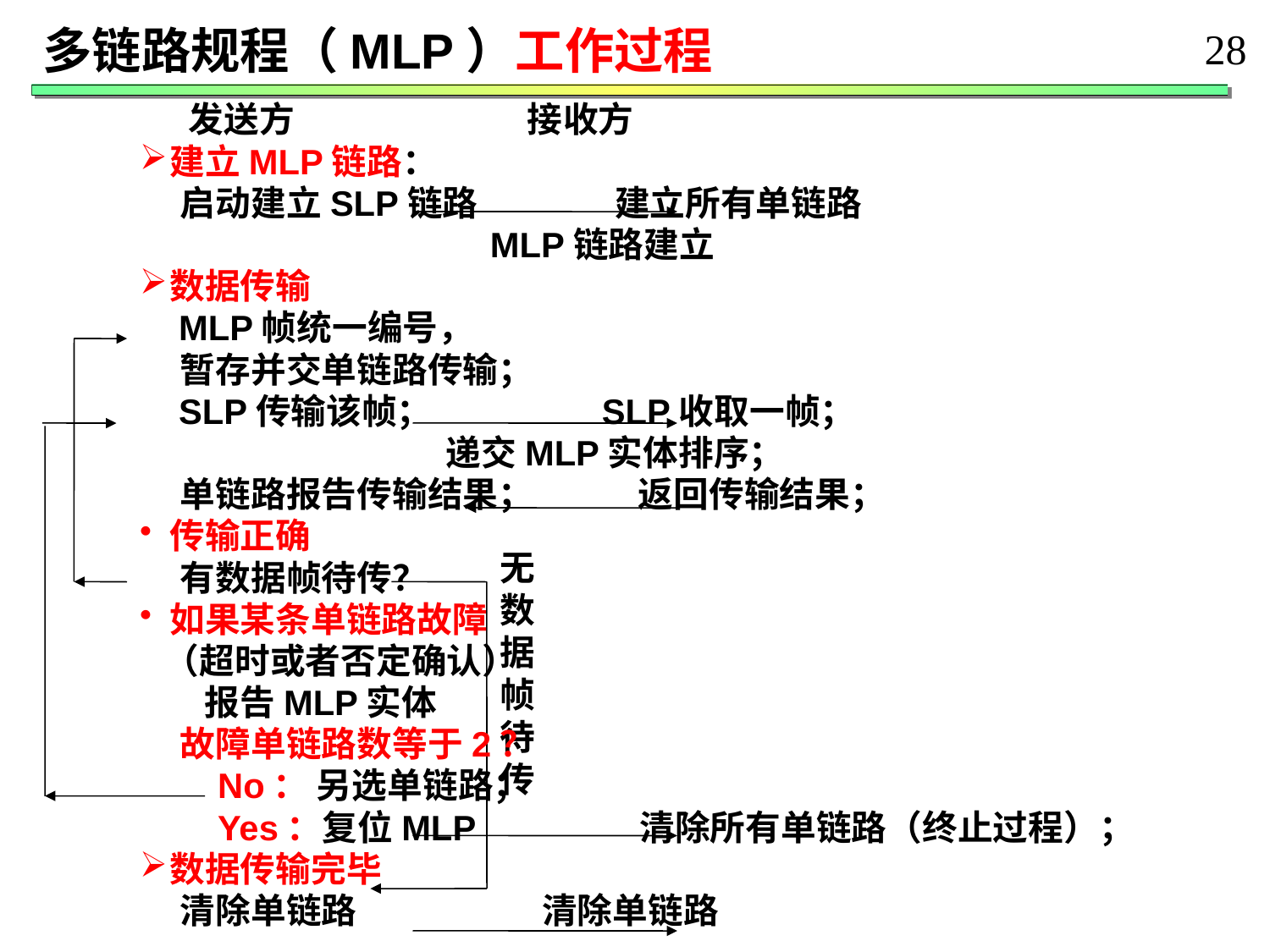

28
多链路规程（MLP）工作过程

     发送方                             接收方
建立MLP链路：
    启动建立SLP链路                 建立所有单链路
                                    MLP链路建立
数据传输
    MLP帧统一编号，
    暂存并交单链路传输；
    SLP传输该帧；                    SLP收取一帧；
                                     递交MLP实体排序；
    单链路报告传输结果；             返回传输结果；
传输正确
    有数据帧待传？
如果某条单链路故障
  （超时或者否定确认）
       报告MLP实体
    故障单链路数等于2？
        No： 另选单链路；
        Yes：复位MLP                清除所有单链路（终止过程）；
数据传输完毕
    清除单链路                       清除单链路

无
数
据
帧
待
传